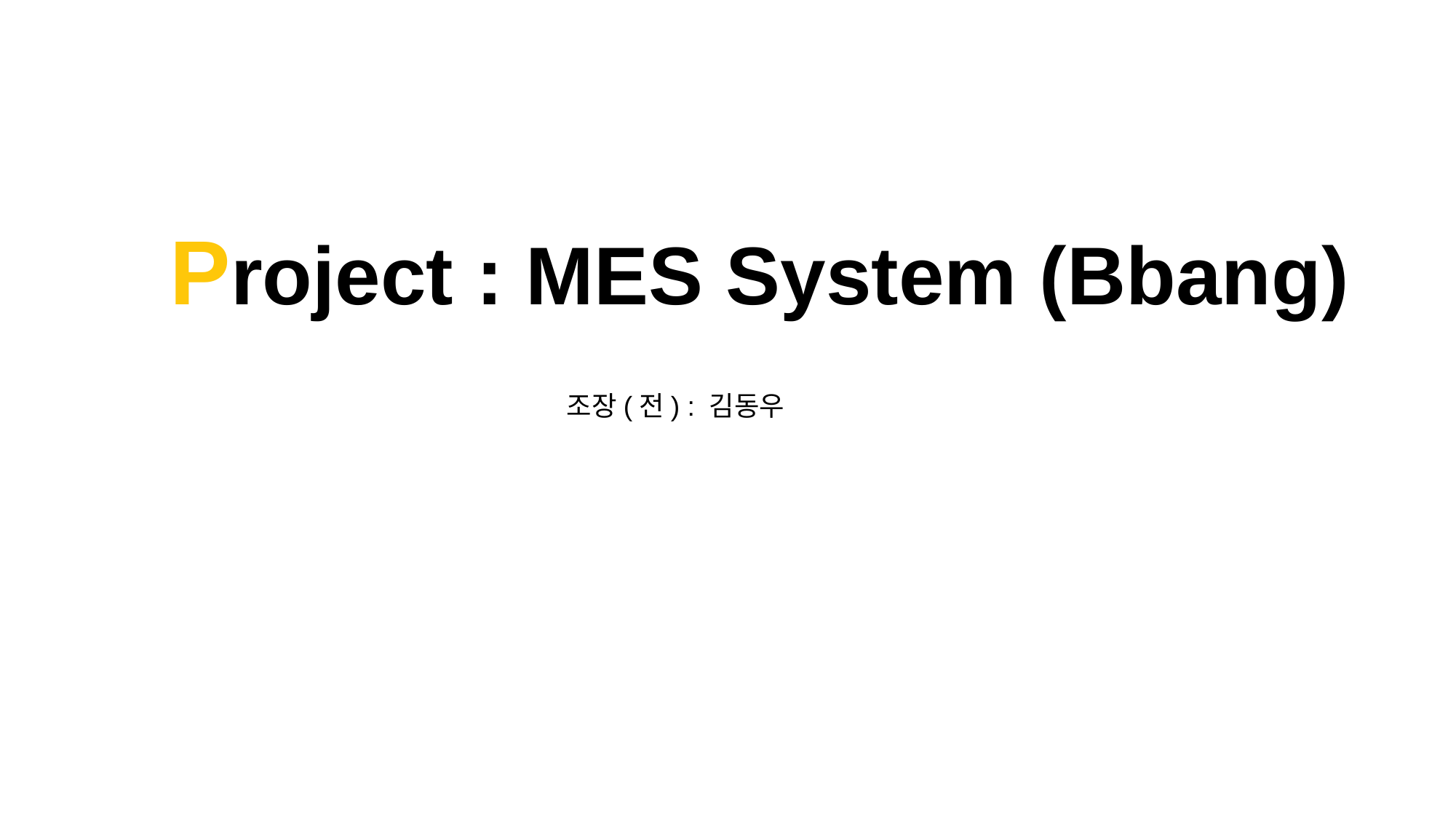

# Project : MES System (Bbang)

조장(전) : 김동우